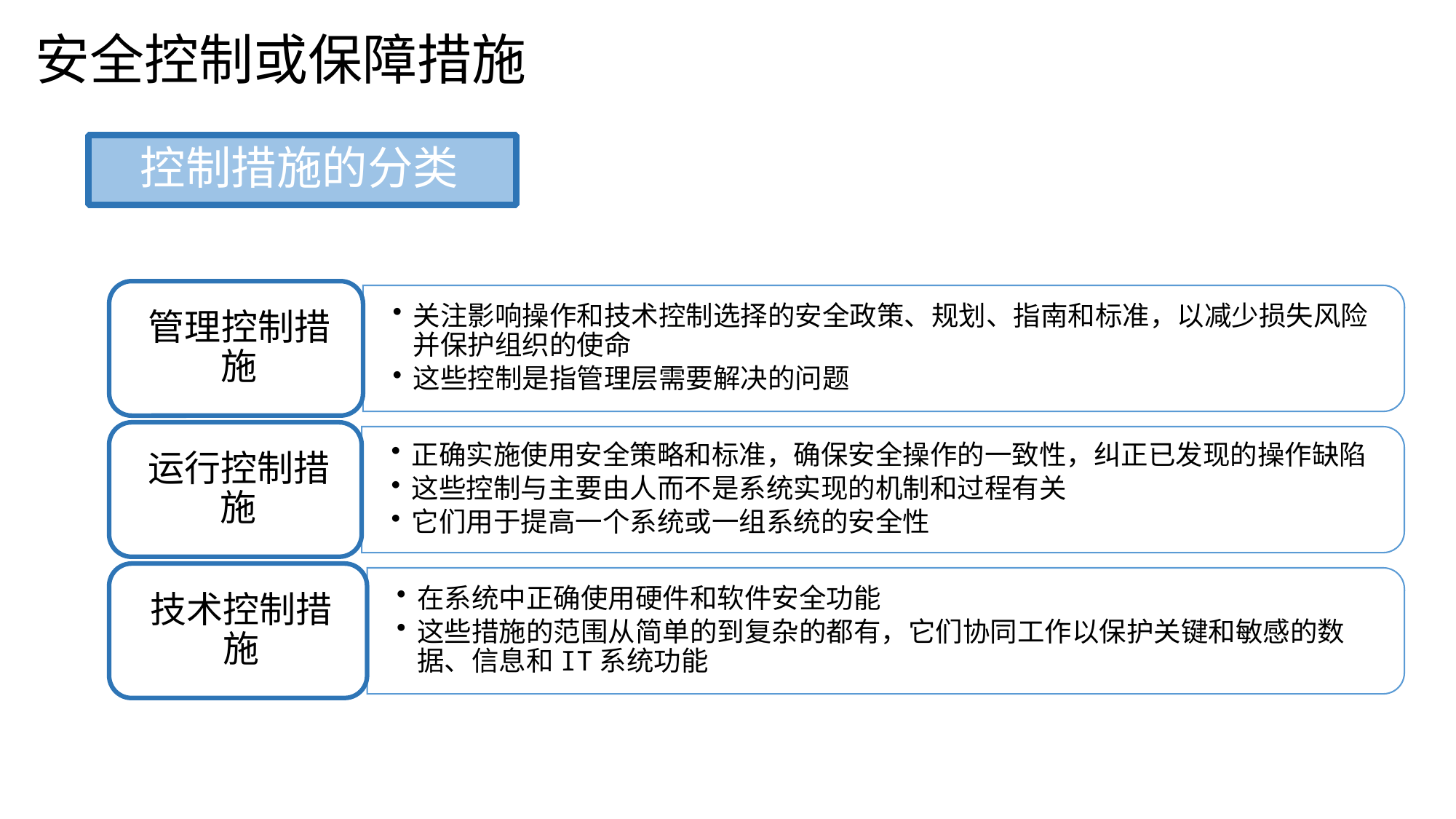

安全控制或保障措施

控制措施的分类
关注影响操作和技术控制选择的安全政策、规划、指南和标准，以减少损失风险并保护组织的使命
这些控制是指管理层需要解决的问题
管理控制措施
正确实施使用安全策略和标准，确保安全操作的一致性，纠正已发现的操作缺陷
这些控制与主要由人而不是系统实现的机制和过程有关
它们用于提高一个系统或一组系统的安全性
运行控制措施
在系统中正确使用硬件和软件安全功能
这些措施的范围从简单的到复杂的都有，它们协同工作以保护关键和敏感的数据、信息和IT系统功能
技术控制措施